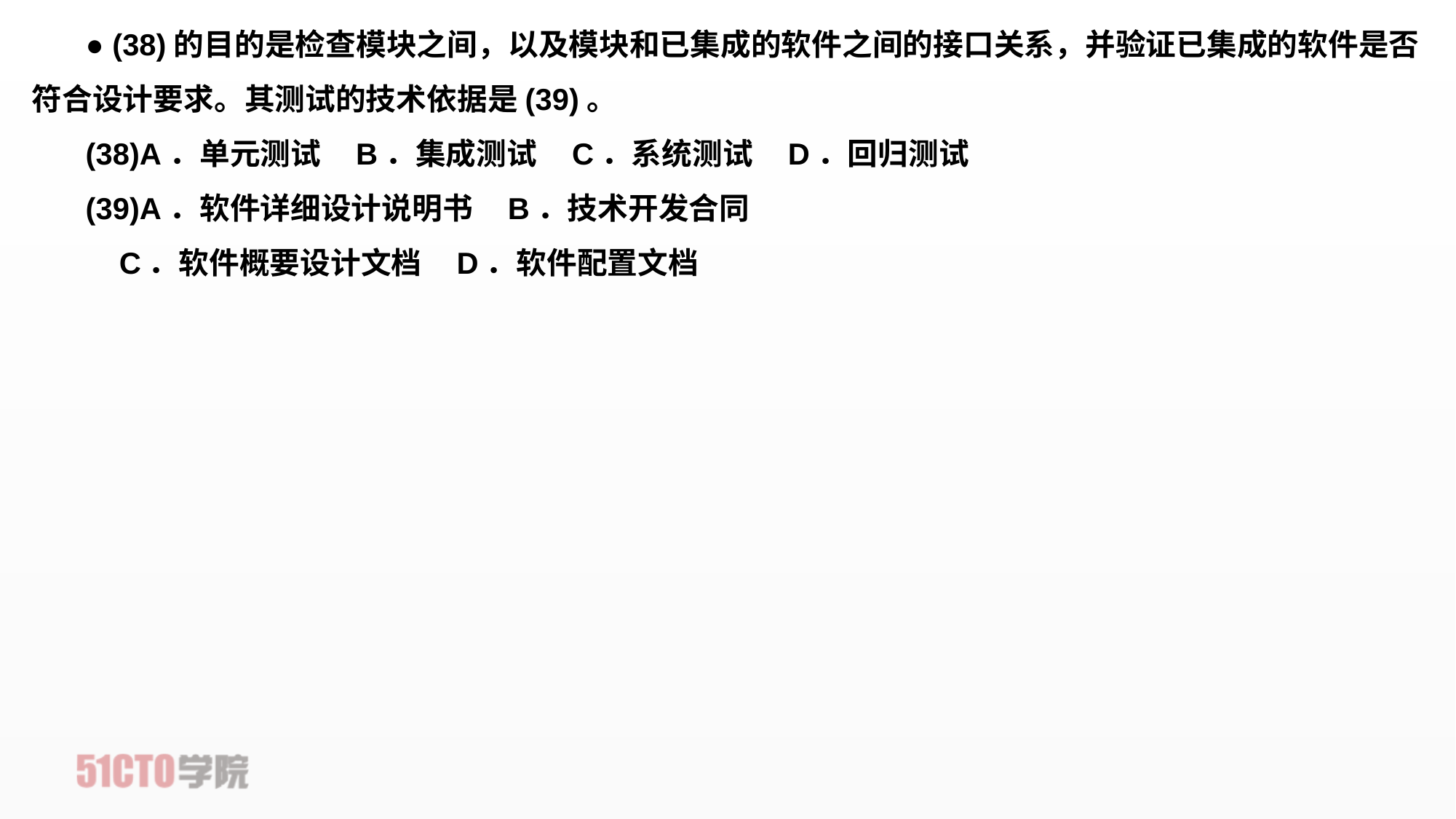

● (38)的目的是检查模块之间，以及模块和已集成的软件之间的接口关系，并验证已集成的软件是否符合设计要求。其测试的技术依据是(39)。
(38)A．单元测试    B．集成测试    C．系统测试    D．回归测试
(39)A．软件详细设计说明书    B．技术开发合同
    C．软件概要设计文档    D．软件配置文档